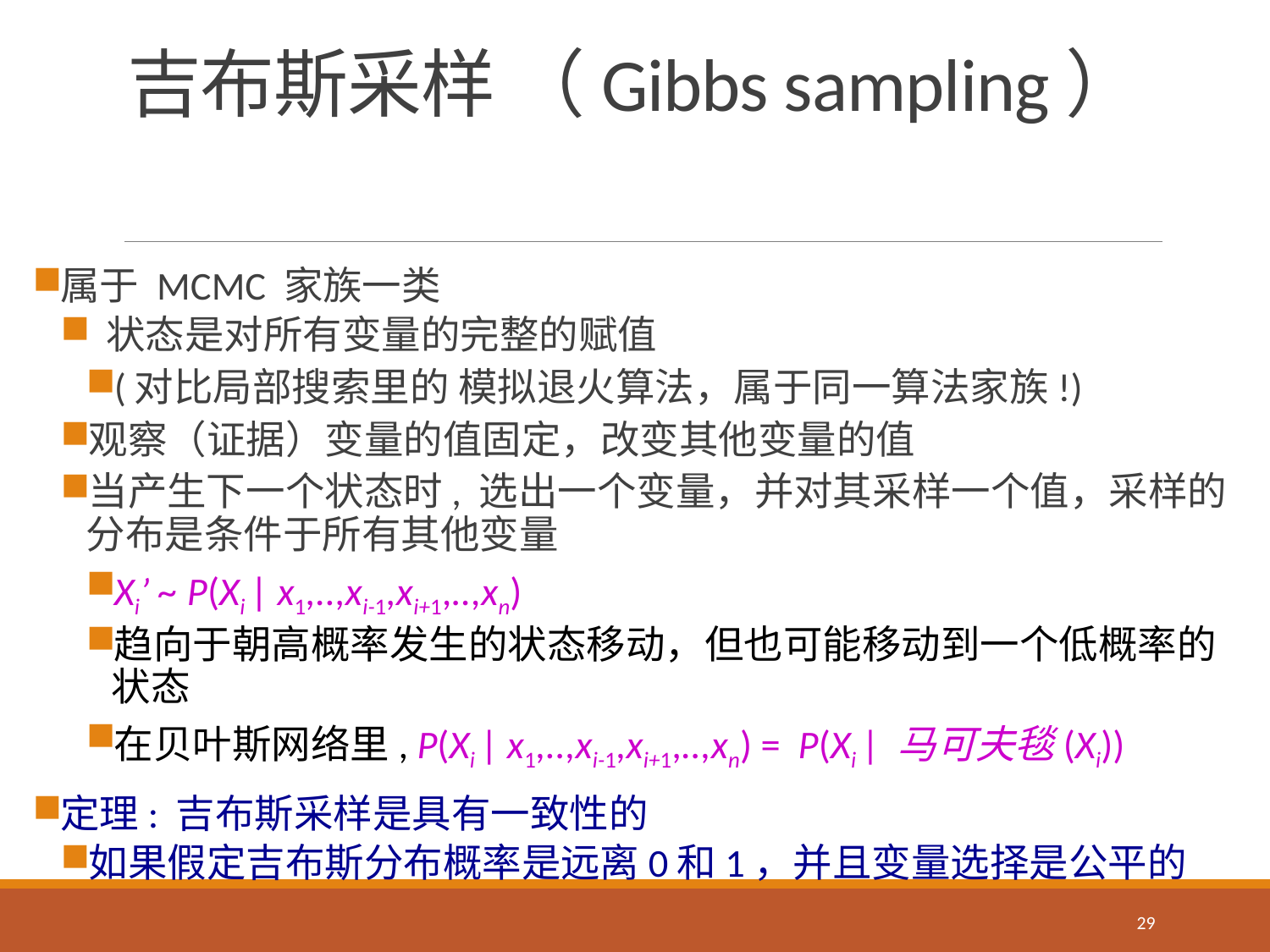

# 吉布斯采样 （Gibbs sampling）
属于 MCMC 家族一类
 状态是对所有变量的完整的赋值
(对比局部搜索里的 模拟退火算法，属于同一算法家族!)
观察（证据）变量的值固定，改变其他变量的值
当产生下一个状态时, 选出一个变量，并对其采样一个值，采样的分布是条件于所有其他变量
Xi’ ~ P(Xi | x1,..,xi-1,xi+1,..,xn)
趋向于朝高概率发生的状态移动，但也可能移动到一个低概率的状态
在贝叶斯网络里, P(Xi | x1,..,xi-1,xi+1,..,xn) =  P(Xi | 马可夫毯(Xi))
定理: 吉布斯采样是具有一致性的
如果假定吉布斯分布概率是远离0和1，并且变量选择是公平的

29